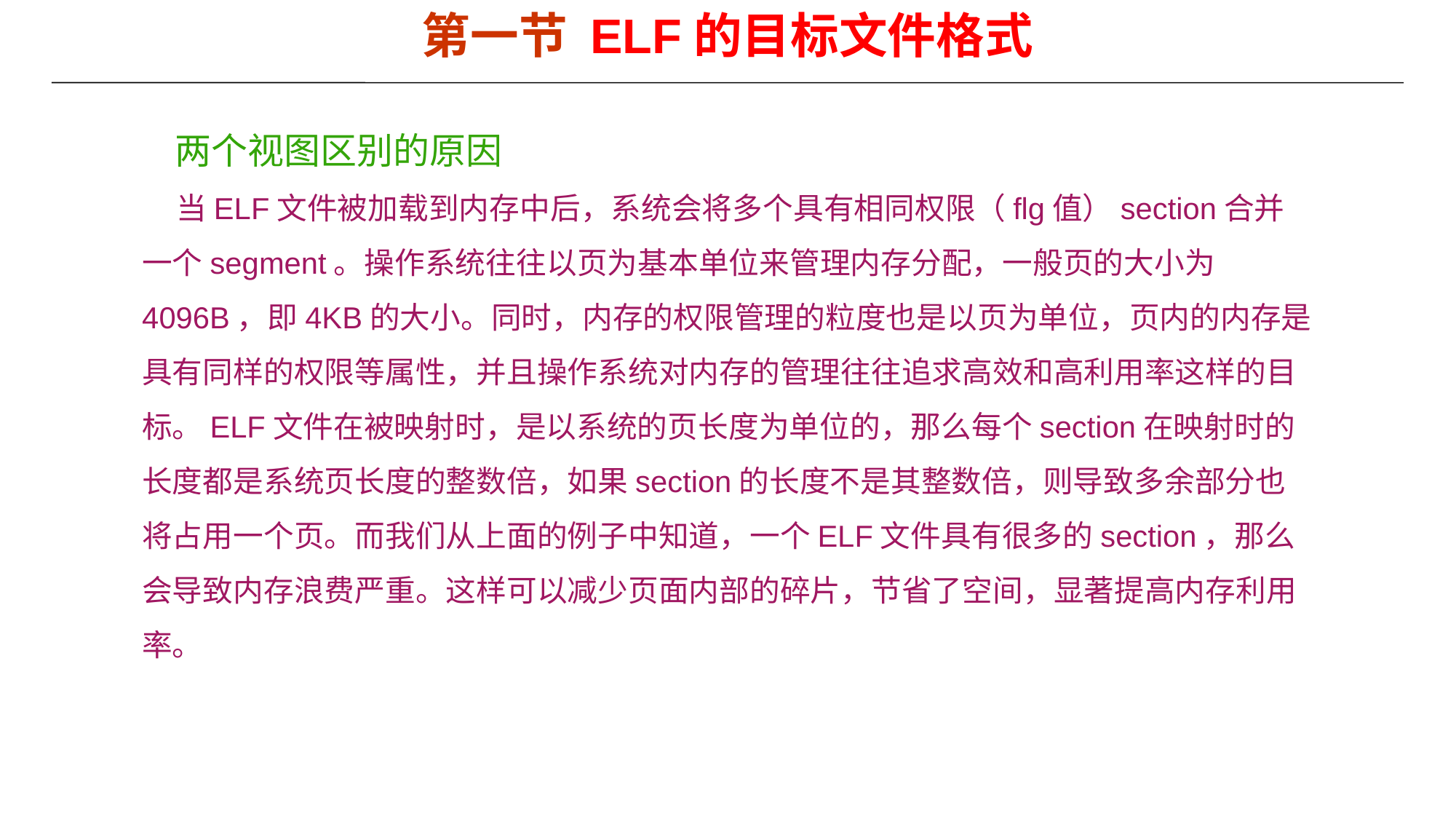

第一节 ELF的目标文件格式

   两个视图区别的原因
    当ELF文件被加载到内存中后，系统会将多个具有相同权限（flg值）section合并一个segment。操作系统往往以页为基本单位来管理内存分配，一般页的大小为4096B，即4KB的大小。同时，内存的权限管理的粒度也是以页为单位，页内的内存是具有同样的权限等属性，并且操作系统对内存的管理往往追求高效和高利用率这样的目标。ELF文件在被映射时，是以系统的页长度为单位的，那么每个section在映射时的长度都是系统页长度的整数倍，如果section的长度不是其整数倍，则导致多余部分也将占用一个页。而我们从上面的例子中知道，一个ELF文件具有很多的section，那么会导致内存浪费严重。这样可以减少页面内部的碎片，节省了空间，显著提高内存利用率。